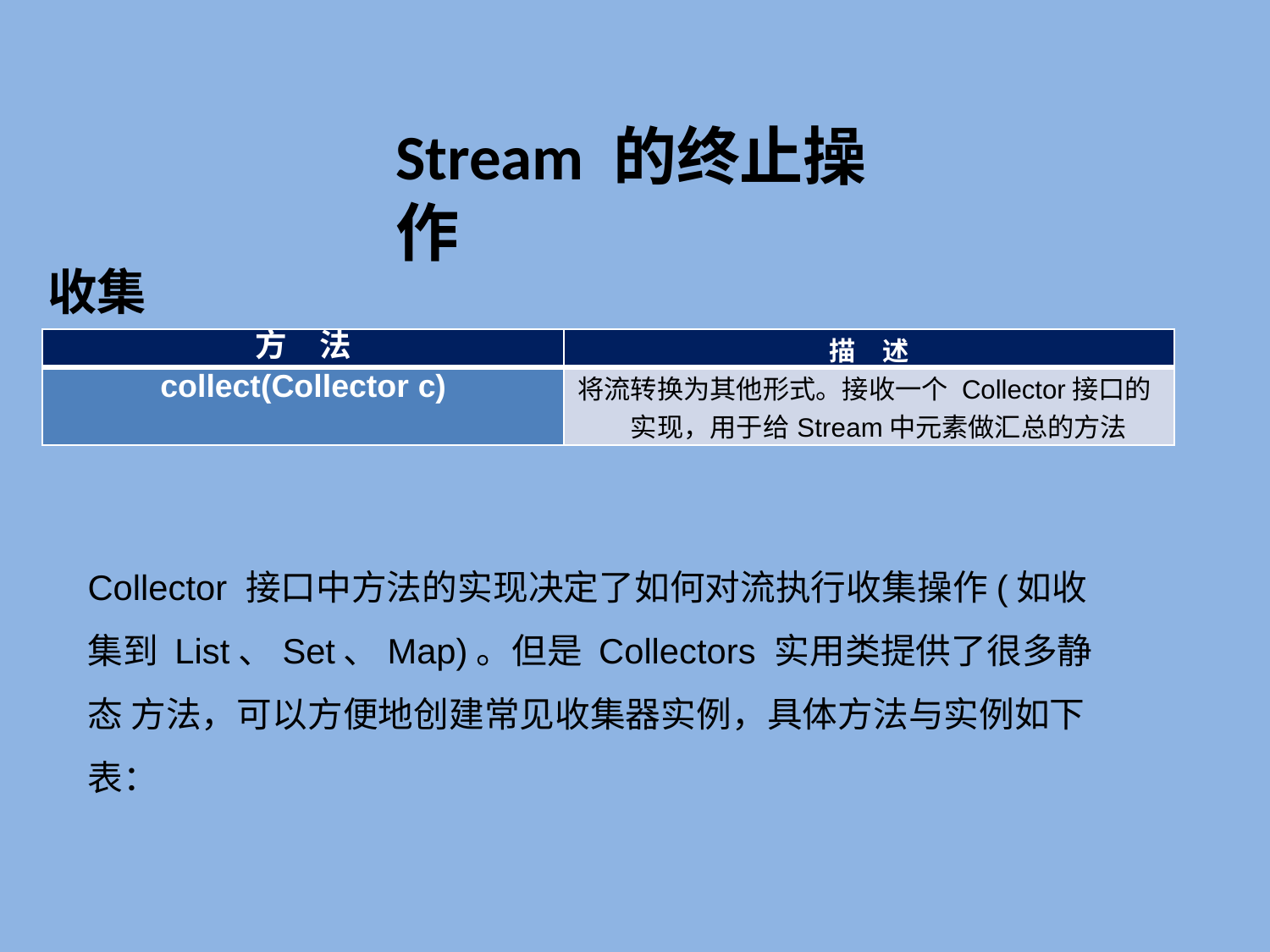

# Stream 的终止操作
收集
| 方 法 | 描 述 |
| --- | --- |
| collect(Collector c) | 将流转换为其他形式。接收一个 Collector接口的 实现，用于给Stream中元素做汇总的方法 |
Collector 接口中方法的实现决定了如何对流执行收集操作(如收 集到 List、Set、Map)。但是 Collectors 实用类提供了很多静态 方法，可以方便地创建常见收集器实例，具体方法与实例如下表：